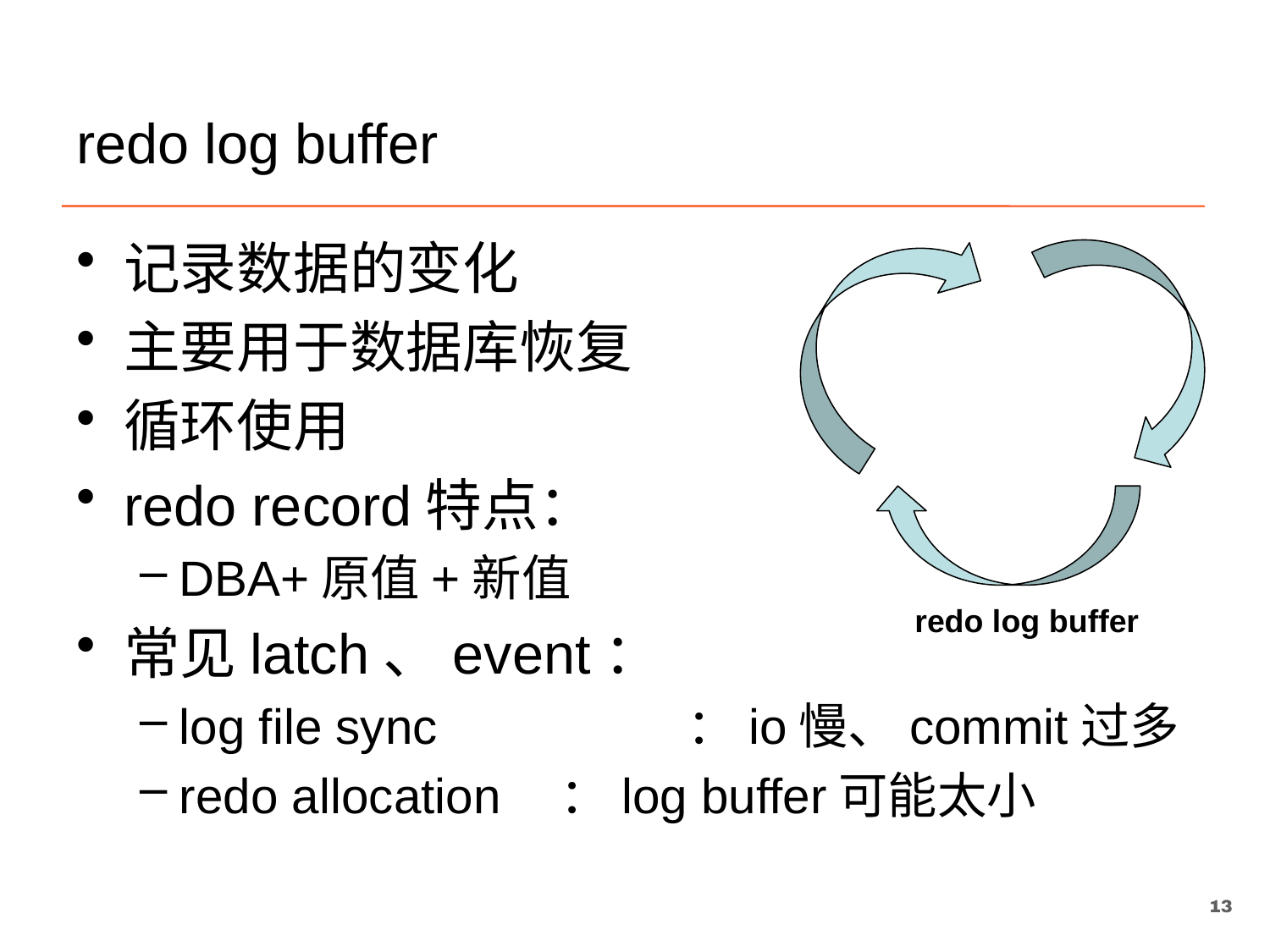

# redo log buffer

redo log buffer
记录数据的变化
主要用于数据库恢复
循环使用
redo record特点：
DBA+原值+新值
常见latch、event：
log file sync 		：io慢、commit过多
redo allocation	：log buffer可能太小
13